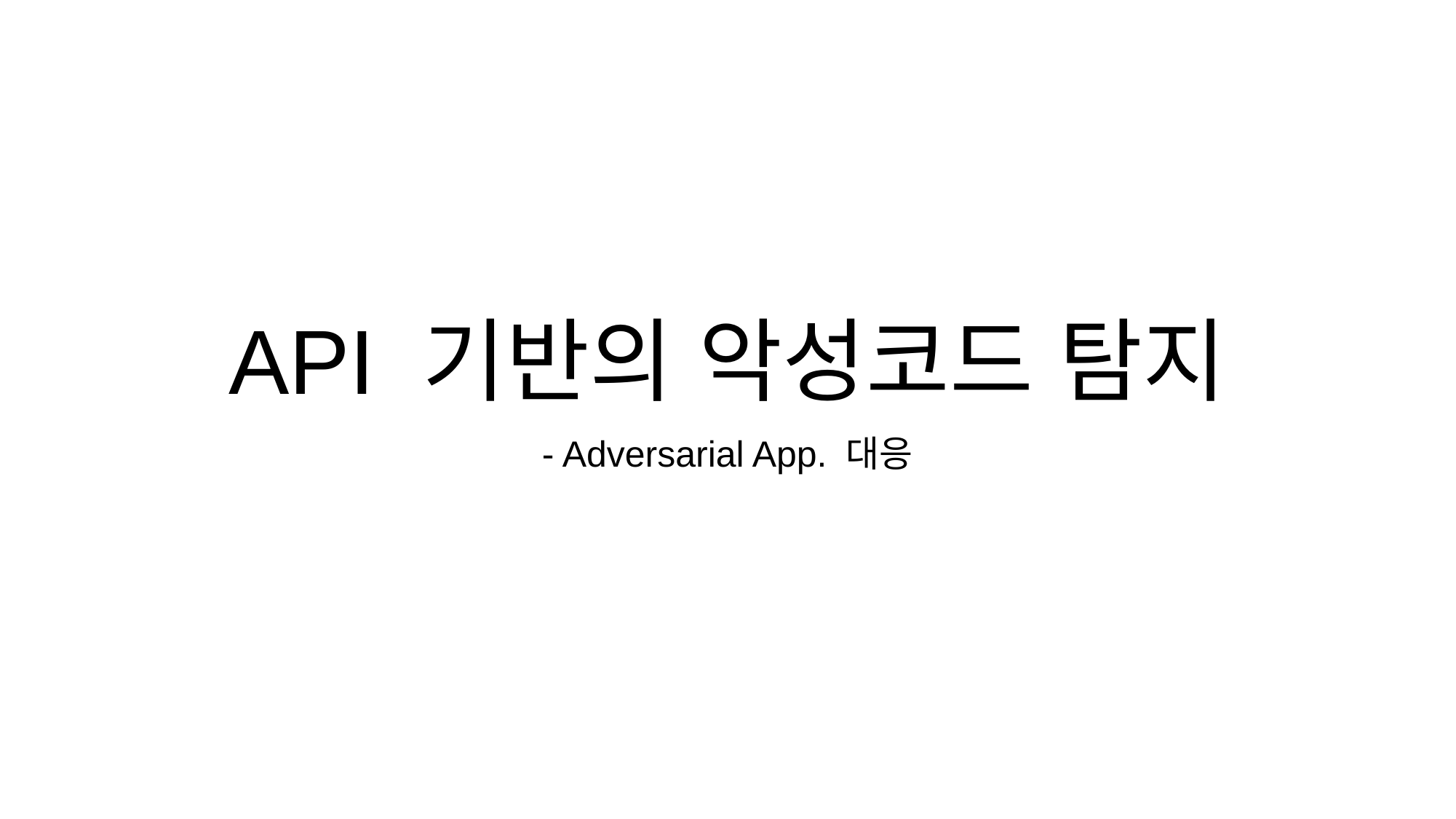

# API 기반의 악성코드 탐지
- Adversarial App. 대응